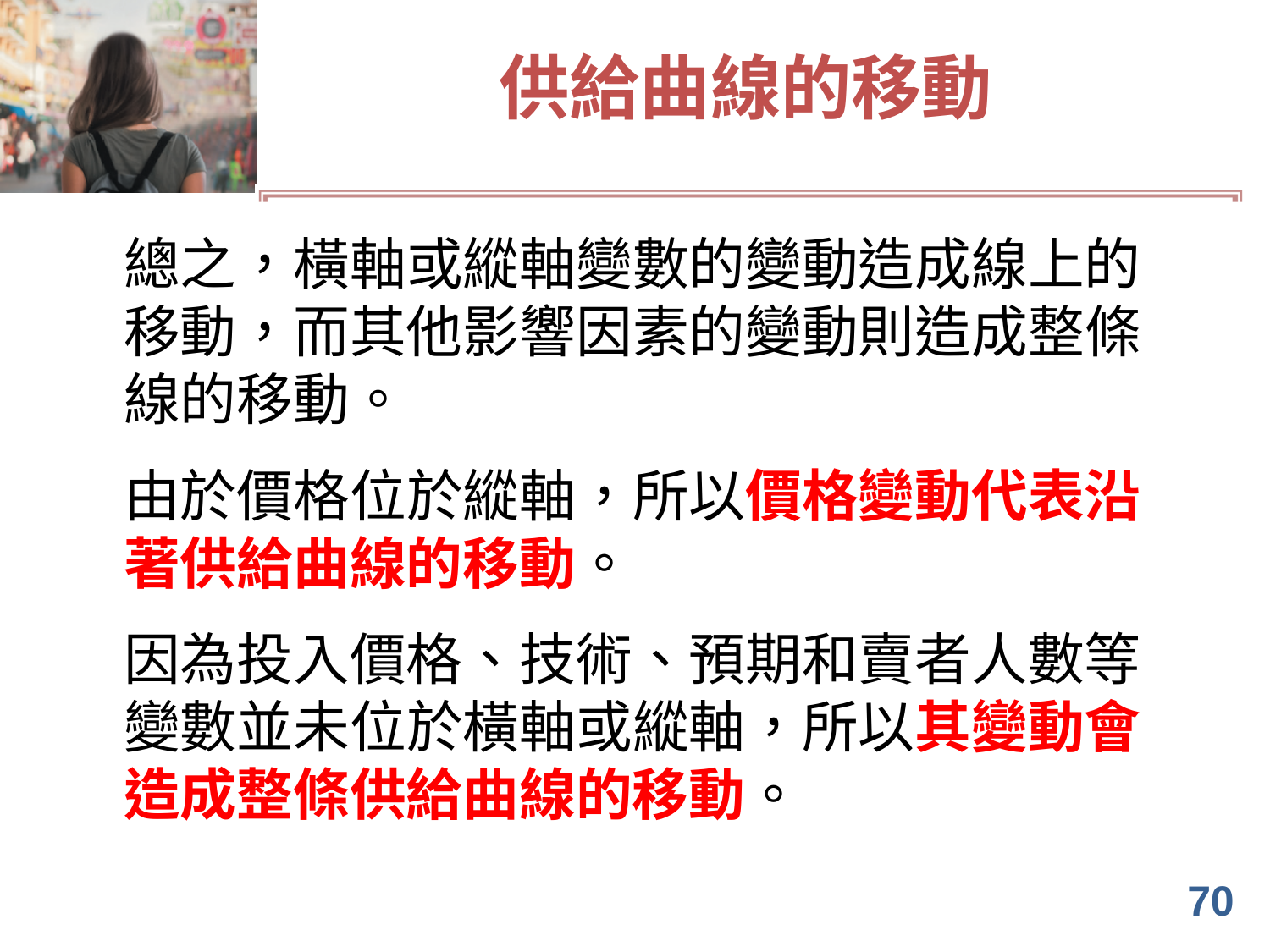

# 供給曲線的移動
	總之，橫軸或縱軸變數的變動造成線上的移動，而其他影響因素的變動則造成整條線的移動。

	由於價格位於縱軸，所以價格變動代表沿著供給曲線的移動。

	因為投入價格、技術、預期和賣者人數等變數並未位於橫軸或縱軸，所以其變動會造成整條供給曲線的移動。
70